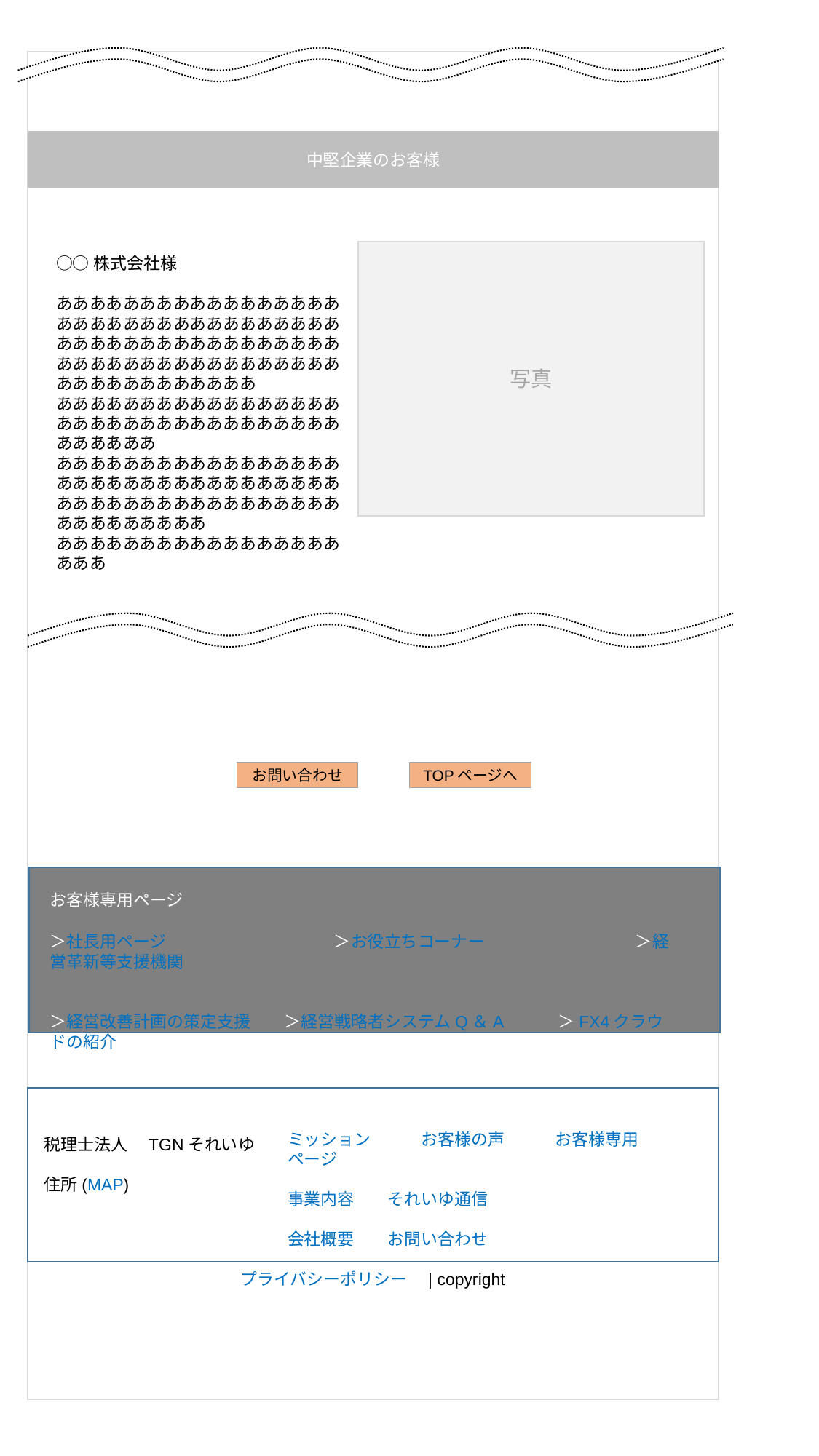

中堅企業のお客様
写真
○○株式会社様

ああああああああああああああああああああああああああああああああああああああああああああああああああああああああああああああああああああああああああああああああ
ああああああああああああああああああああああああああああああああああああああああ
ああああああああああああああああああああああああああああああああああああああああああああああああああああああああああああ
ああああああああああああああああああああ

TOPページへ
お問い合わせ

お客様専用ページ
＞社長用ページ　　　　　　　　　　＞お役立ちコーナー　　　　　　　　　＞経営革新等支援機関

＞経営改善計画の策定支援　　＞経営戦略者システムQ＆A　　　＞FX4クラウドの紹介

ミッション　　　お客様の声　　　お客様専用ページ

事業内容　　それいゆ通信

会社概要　　お問い合わせ

税理士法人　TGNそれいゆ

住所(MAP)

プライバシーポリシー　| copyright